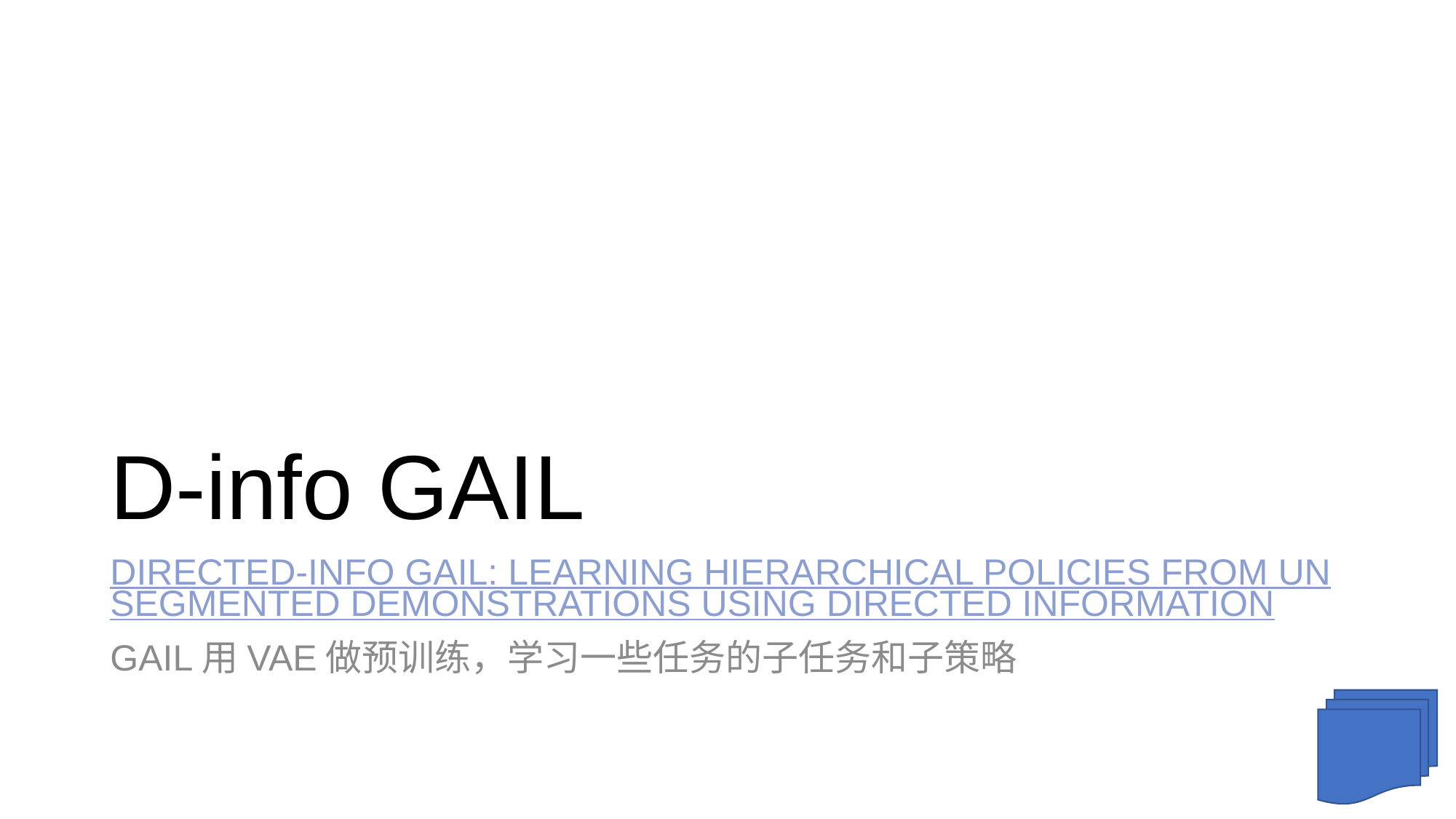

# D-info GAIL
DIRECTED-INFO GAIL: LEARNING HIERARCHICAL POLICIES FROM UNSEGMENTED DEMONSTRATIONS USING DIRECTED INFORMATION
GAIL用VAE做预训练，学习一些任务的子任务和子策略